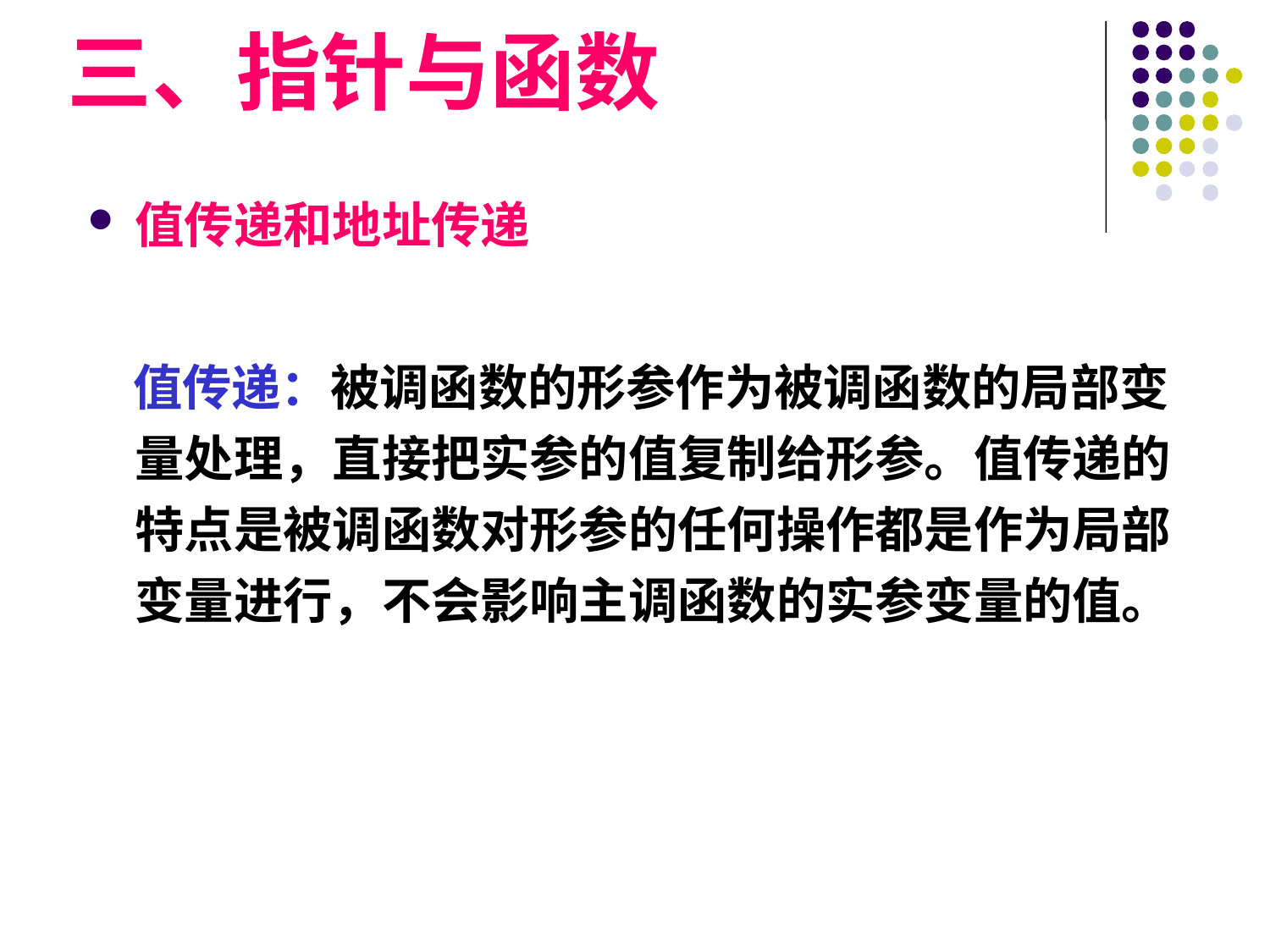

# 三、指针与函数
值传递和地址传递

   值传递：被调函数的形参作为被调函数的局部变量处理，直接把实参的值复制给形参。值传递的特点是被调函数对形参的任何操作都是作为局部变量进行，不会影响主调函数的实参变量的值。